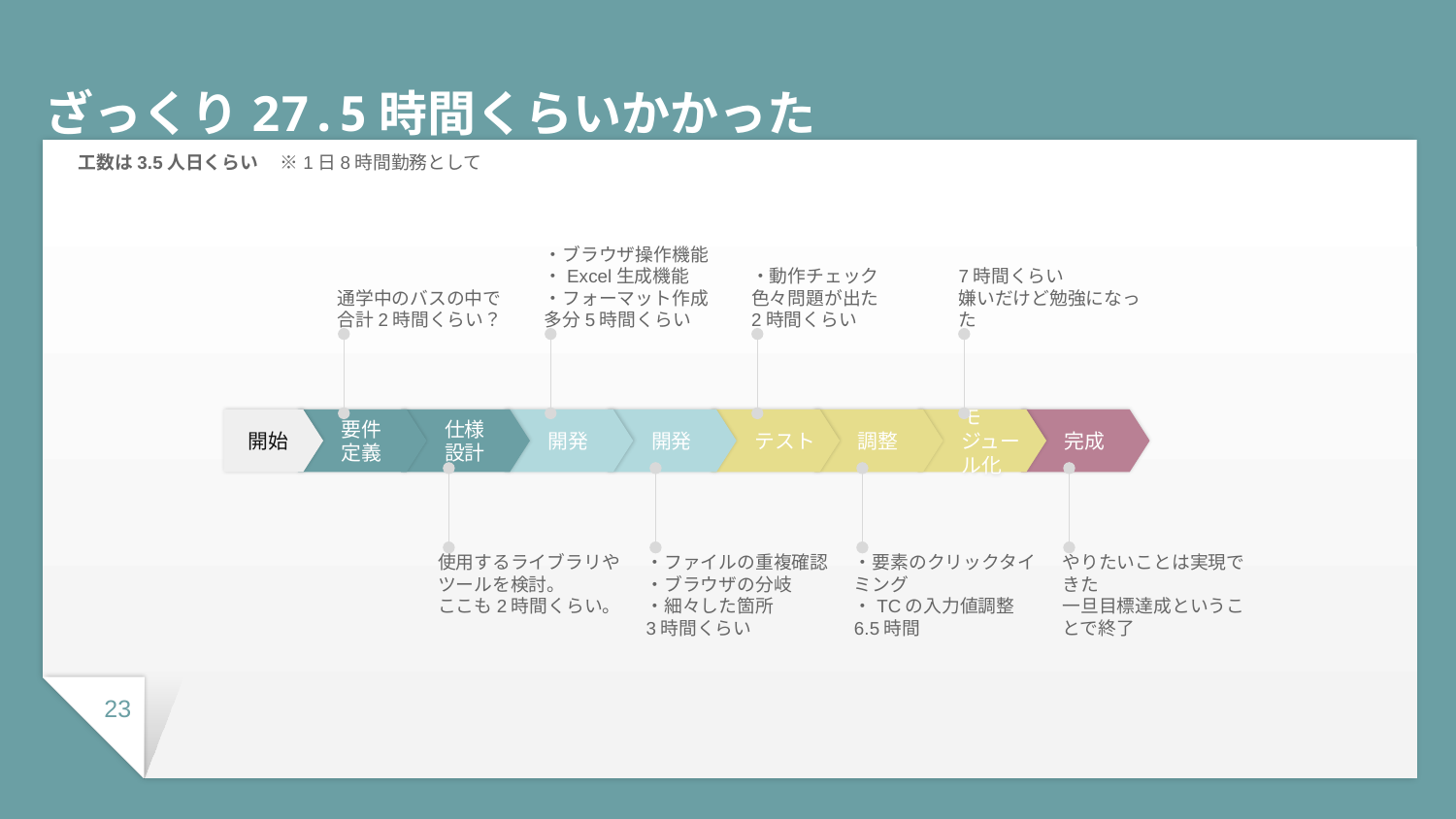

# ざっくり27.5時間くらいかかった
工数は3.5人日くらい 　※1日8時間勤務として
通学中のバスの中で
合計2時間くらい？
・ブラウザ操作機能
・Excel生成機能
・フォーマット作成
多分5時間くらい
・動作チェック
色々問題が出た
2時間くらい
7時間くらい
嫌いだけど勉強になった
開始
要件
定義
仕様
設計
開発
開発
テスト
調整
モジュール化
完成
使用するライブラリやツールを検討。
ここも2時間くらい。
・ファイルの重複確認
・ブラウザの分岐
・細々した箇所
3時間くらい
・要素のクリックタイミング
・TCの入力値調整
6.5時間
やりたいことは実現できた
一旦目標達成ということで終了
23